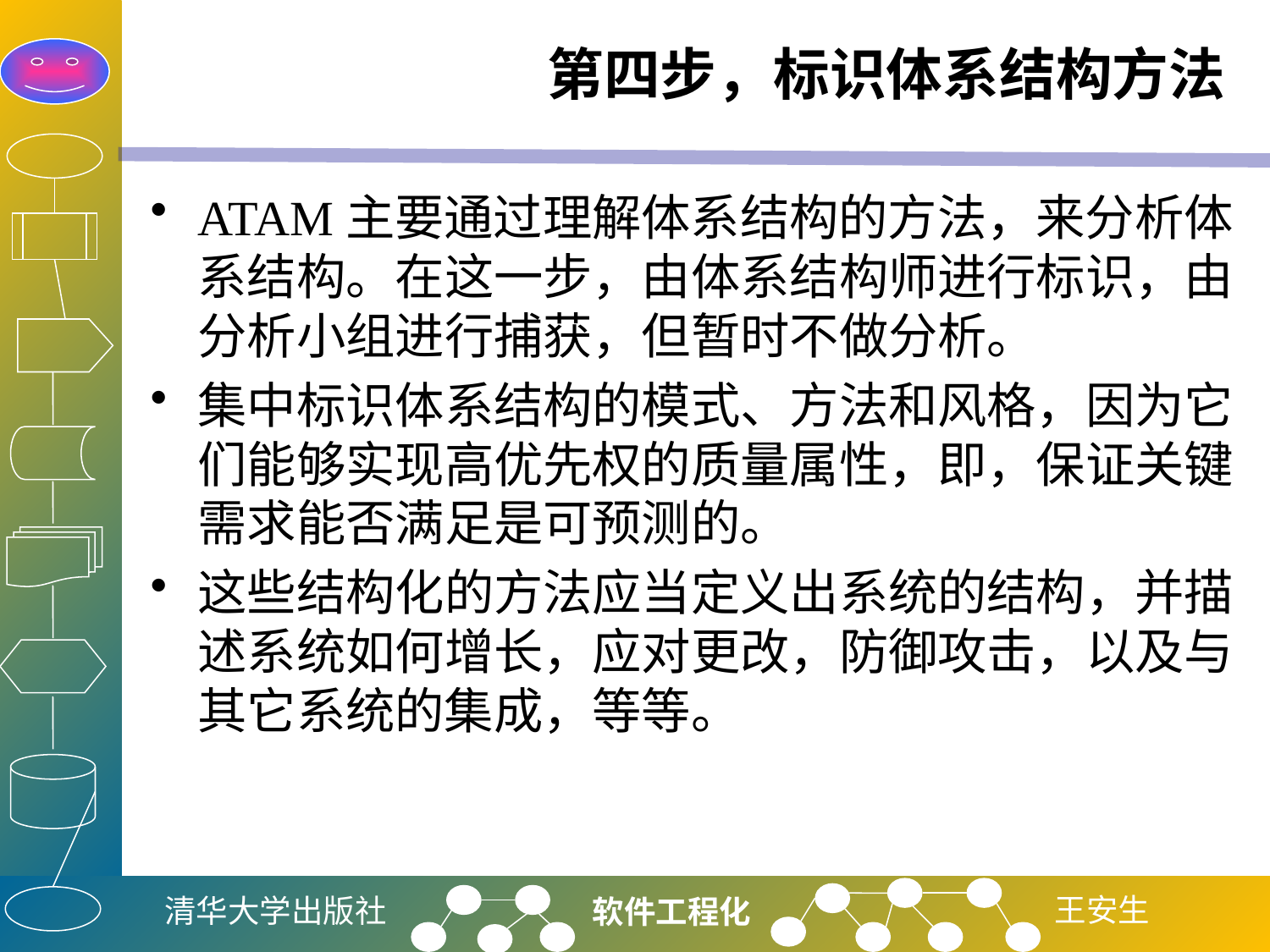

# 第四步，标识体系结构方法
ATAM主要通过理解体系结构的方法，来分析体系结构。在这一步，由体系结构师进行标识，由分析小组进行捕获，但暂时不做分析。
集中标识体系结构的模式、方法和风格，因为它们能够实现高优先权的质量属性，即，保证关键需求能否满足是可预测的。
这些结构化的方法应当定义出系统的结构，并描述系统如何增长，应对更改，防御攻击，以及与其它系统的集成，等等。